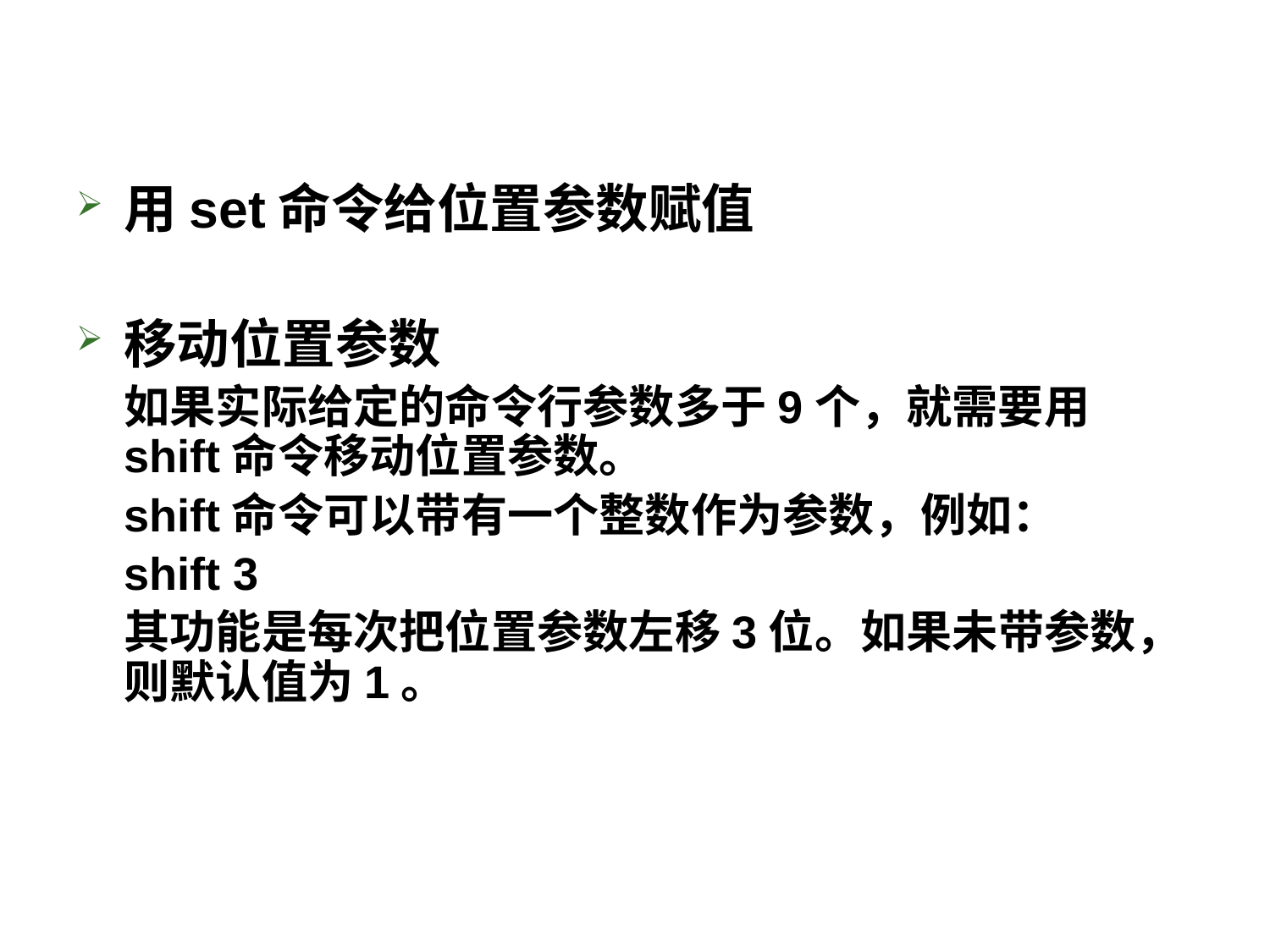

用set命令给位置参数赋值

移动位置参数
如果实际给定的命令行参数多于9个，就需要用shift命令移动位置参数。
shift命令可以带有一个整数作为参数，例如：
shift 3
其功能是每次把位置参数左移3位。如果未带参数，则默认值为1。